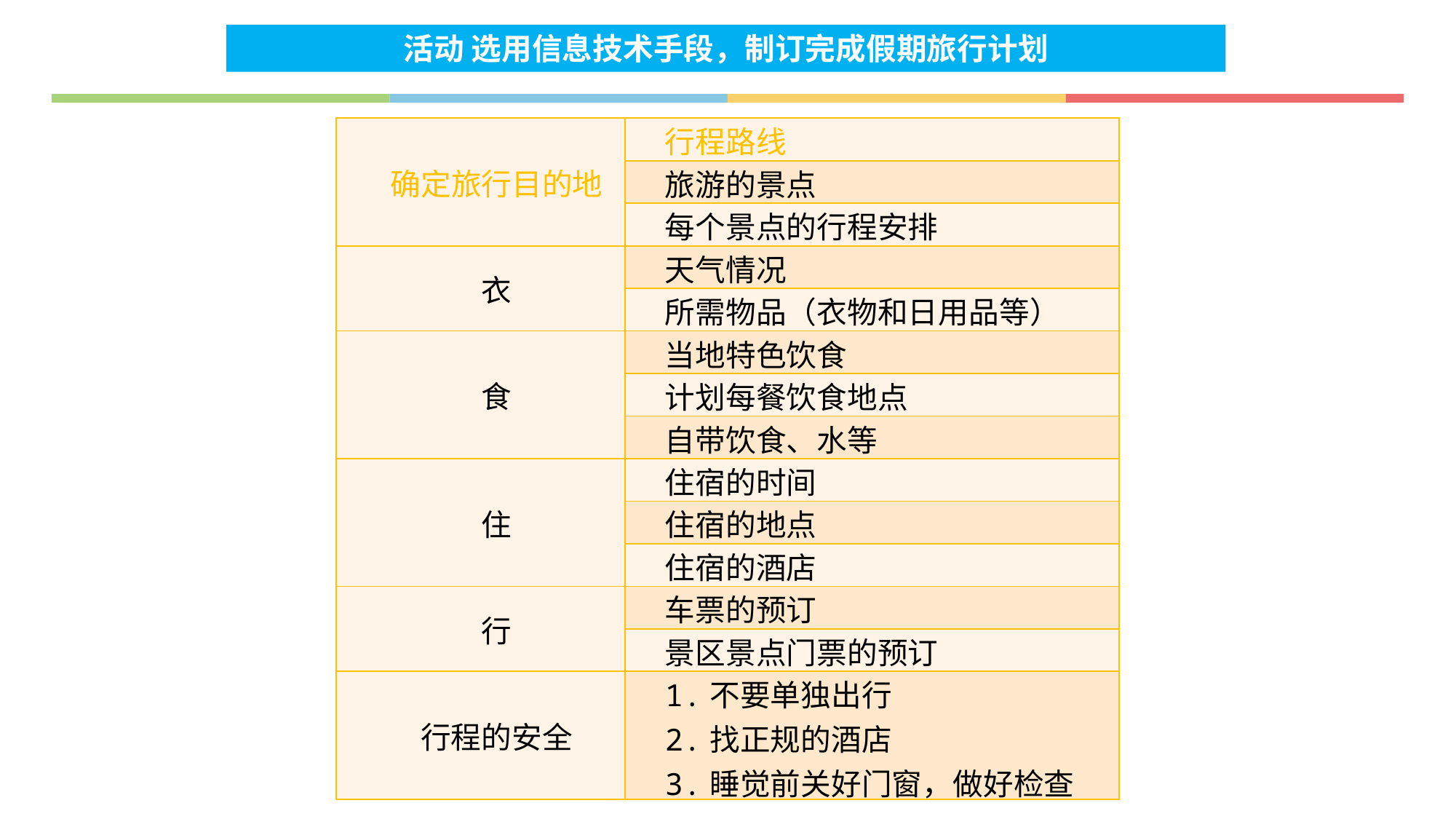

活动 选用信息技术手段，制订完成假期旅行计划
| 确定旅行目的地 | 行程路线 |
| --- | --- |
|  | 旅游的景点 |
|  | 每个景点的行程安排 |
| 衣 | 天气情况 |
|  | 所需物品（衣物和日用品等） |
| 食 | 当地特色饮食 |
|  | 计划每餐饮食地点 |
|  | 自带饮食、水等 |
| 住 | 住宿的时间 |
|  | 住宿的地点 |
|  | 住宿的酒店 |
| 行 | 车票的预订 |
|  | 景区景点门票的预订 |
| 行程的安全 | 1.不要单独出行 2.找正规的酒店 3.睡觉前关好门窗，做好检查 |